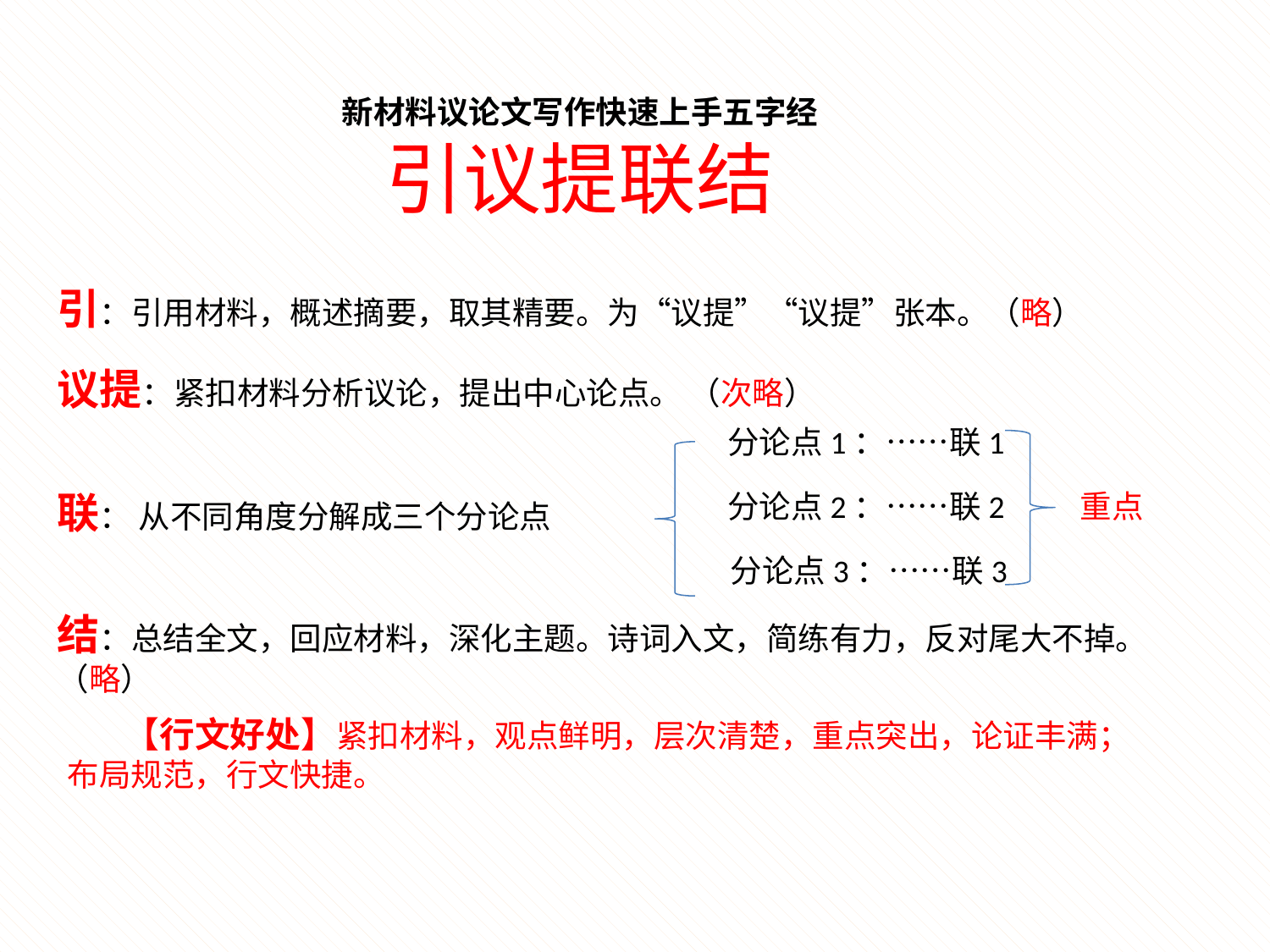

新材料议论文写作快速上手五字经
引议提联结
引：引用材料，概述摘要，取其精要。为“议提”“议提”张本。（略）
议提：紧扣材料分析议论，提出中心论点。 （次略）
分论点1：……联1

联： 从不同角度分解成三个分论点
分论点2：……联2
重点
分论点3：……联3
结：总结全文，回应材料，深化主题。诗词入文，简练有力，反对尾大不掉。（略）
      【行文好处】紧扣材料，观点鲜明，层次清楚，重点突出，论证丰满；布局规范，行文快捷。